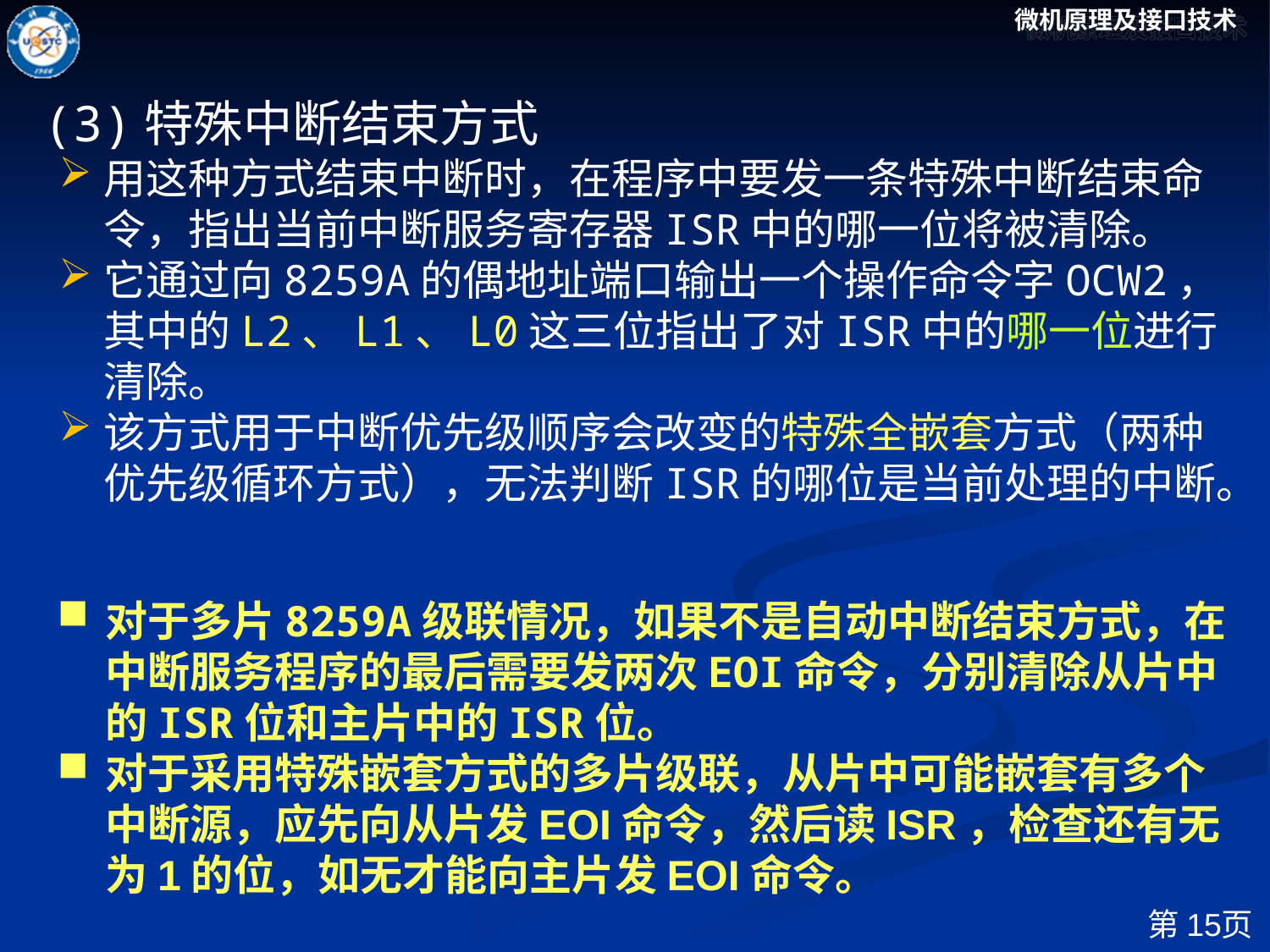

(3)特殊中断结束方式
用这种方式结束中断时，在程序中要发一条特殊中断结束命令，指出当前中断服务寄存器ISR中的哪一位将被清除。
它通过向8259A的偶地址端口输出一个操作命令字OCW2，其中的L2、L1、L0这三位指出了对ISR中的哪一位进行清除。
该方式用于中断优先级顺序会改变的特殊全嵌套方式（两种优先级循环方式），无法判断ISR的哪位是当前处理的中断。

对于多片8259A级联情况，如果不是自动中断结束方式，在中断服务程序的最后需要发两次EOI命令，分别清除从片中的ISR位和主片中的ISR位。
对于采用特殊嵌套方式的多片级联，从片中可能嵌套有多个中断源，应先向从片发EOI命令，然后读ISR，检查还有无为1的位，如无才能向主片发EOI命令。